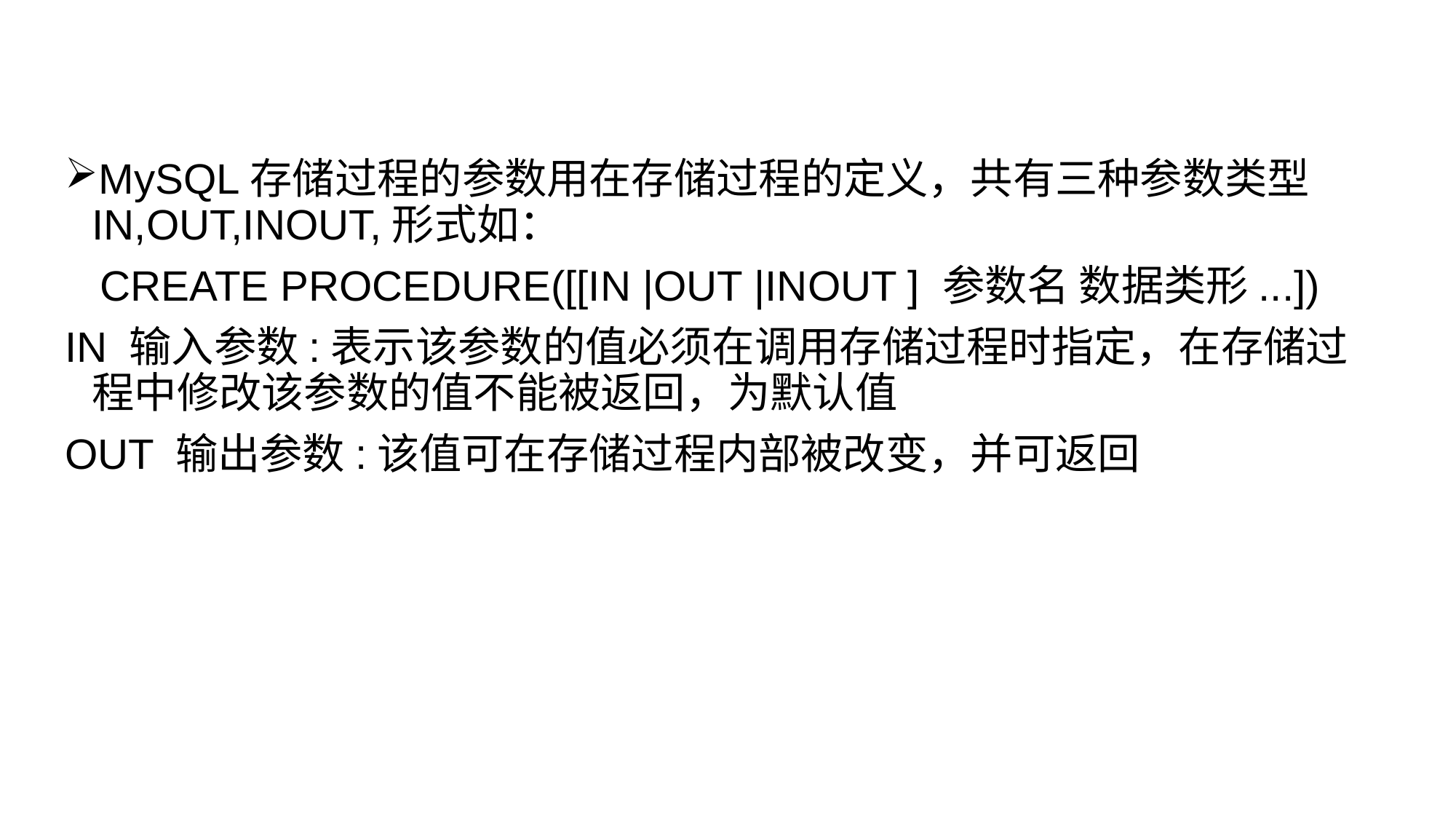

MySQL存储过程的参数用在存储过程的定义，共有三种参数类型IN,OUT,INOUT,形式如：
   CREATE PROCEDURE([[IN |OUT |INOUT ] 参数名 数据类形...])
IN 输入参数:表示该参数的值必须在调用存储过程时指定，在存储过程中修改该参数的值不能被返回，为默认值
OUT 输出参数:该值可在存储过程内部被改变，并可返回